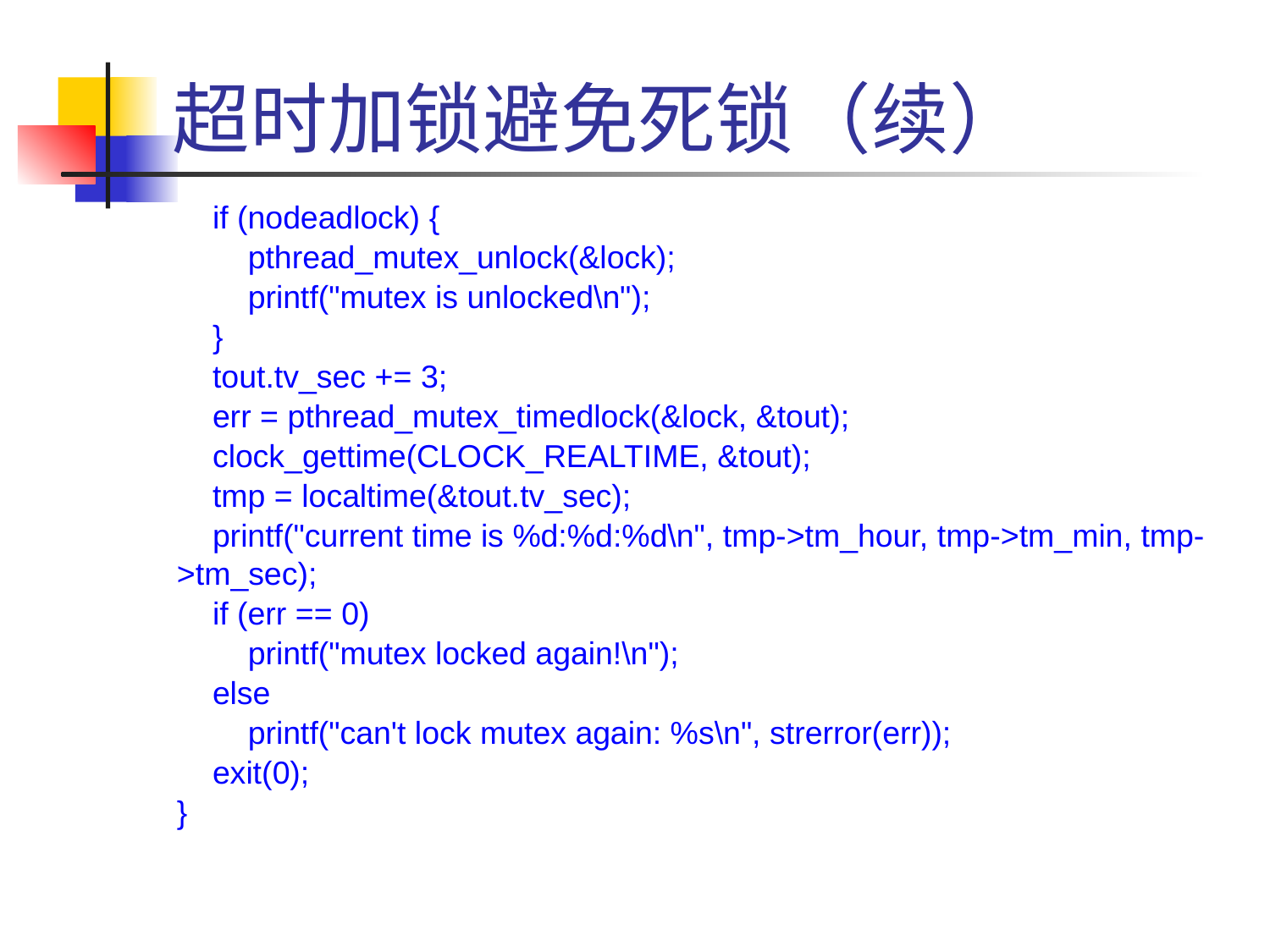

# 超时加锁避免死锁（续）
    if (nodeadlock) {
        pthread_mutex_unlock(&lock);
        printf("mutex is unlocked\n");
    }
    tout.tv_sec += 3;
    err = pthread_mutex_timedlock(&lock, &tout);
    clock_gettime(CLOCK_REALTIME, &tout);
    tmp = localtime(&tout.tv_sec);
    printf("current time is %d:%d:%d\n", tmp->tm_hour, tmp->tm_min, tmp->tm_sec);
    if (err == 0)
        printf("mutex locked again!\n");
    else
        printf("can't lock mutex again: %s\n", strerror(err));
    exit(0);
}